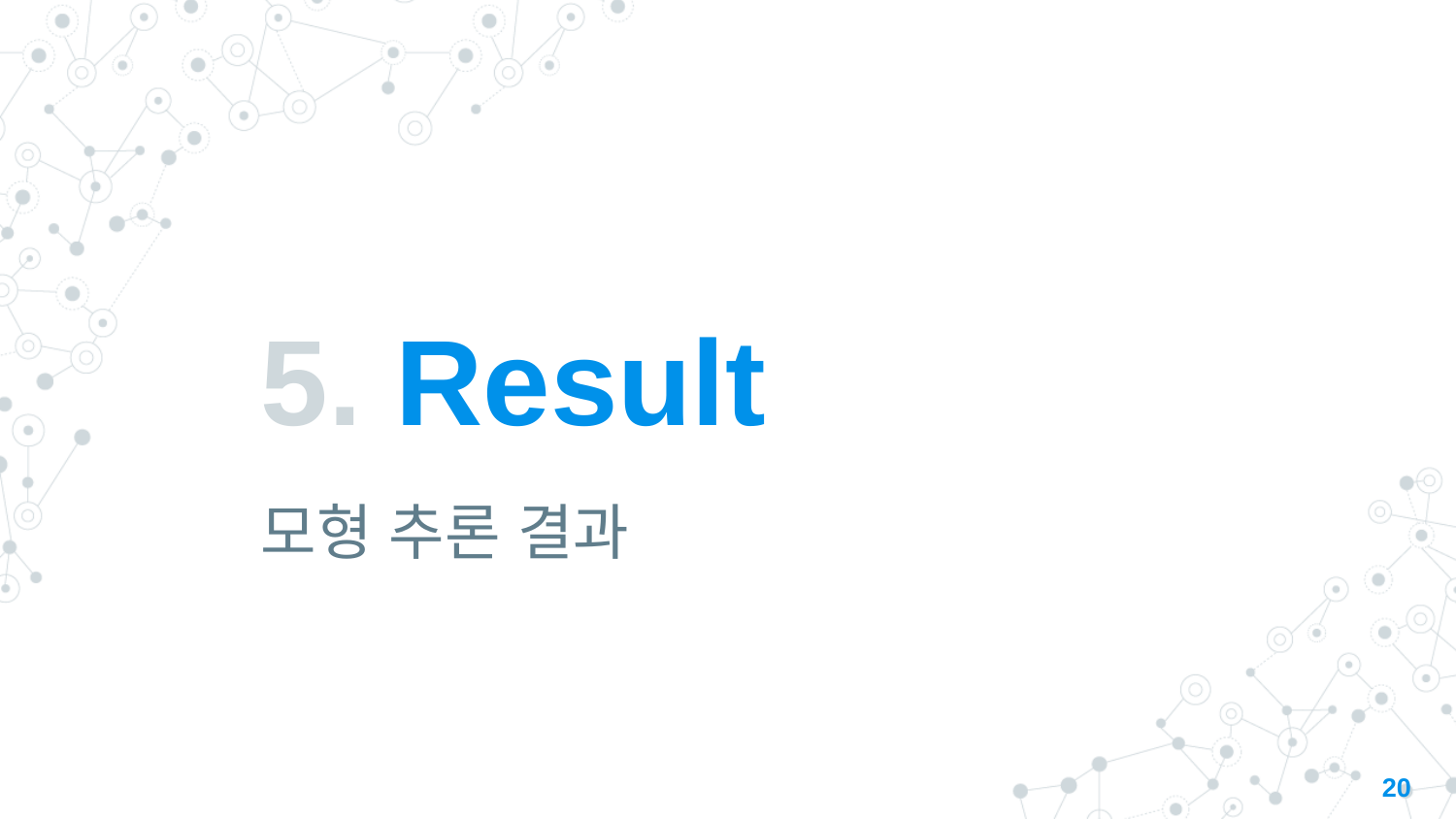

# 5. Result
모형 추론 결과
20